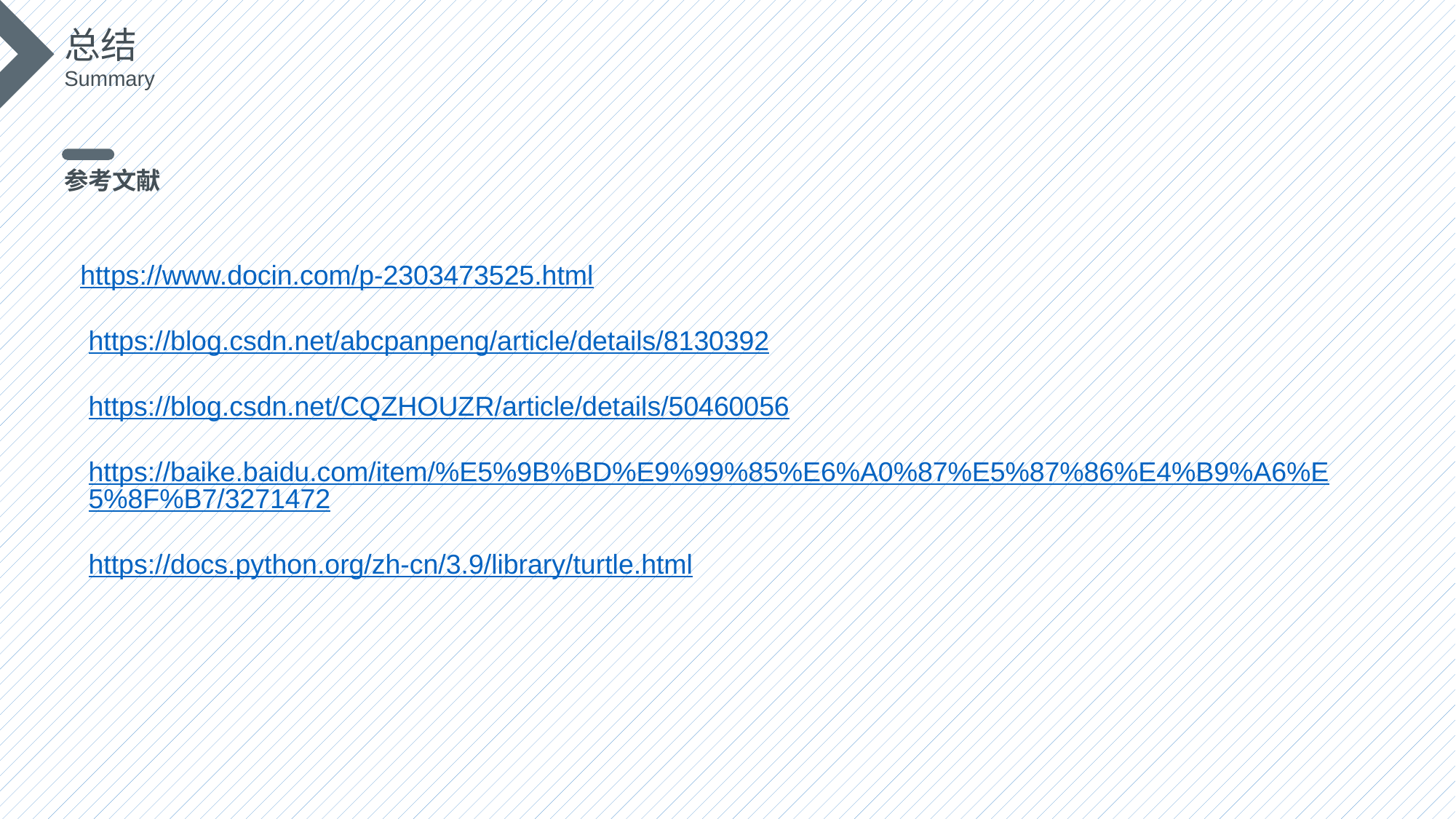

总结

Summary

参考文献
 https://www.docin.com/p-2303473525.html

https://blog.csdn.net/abcpanpeng/article/details/8130392

https://blog.csdn.net/CQZHOUZR/article/details/50460056

https://baike.baidu.com/item/%E5%9B%BD%E9%99%85%E6%A0%87%E5%87%86%E4%B9%A6%E5%8F%B7/3271472

https://docs.python.org/zh-cn/3.9/library/turtle.html